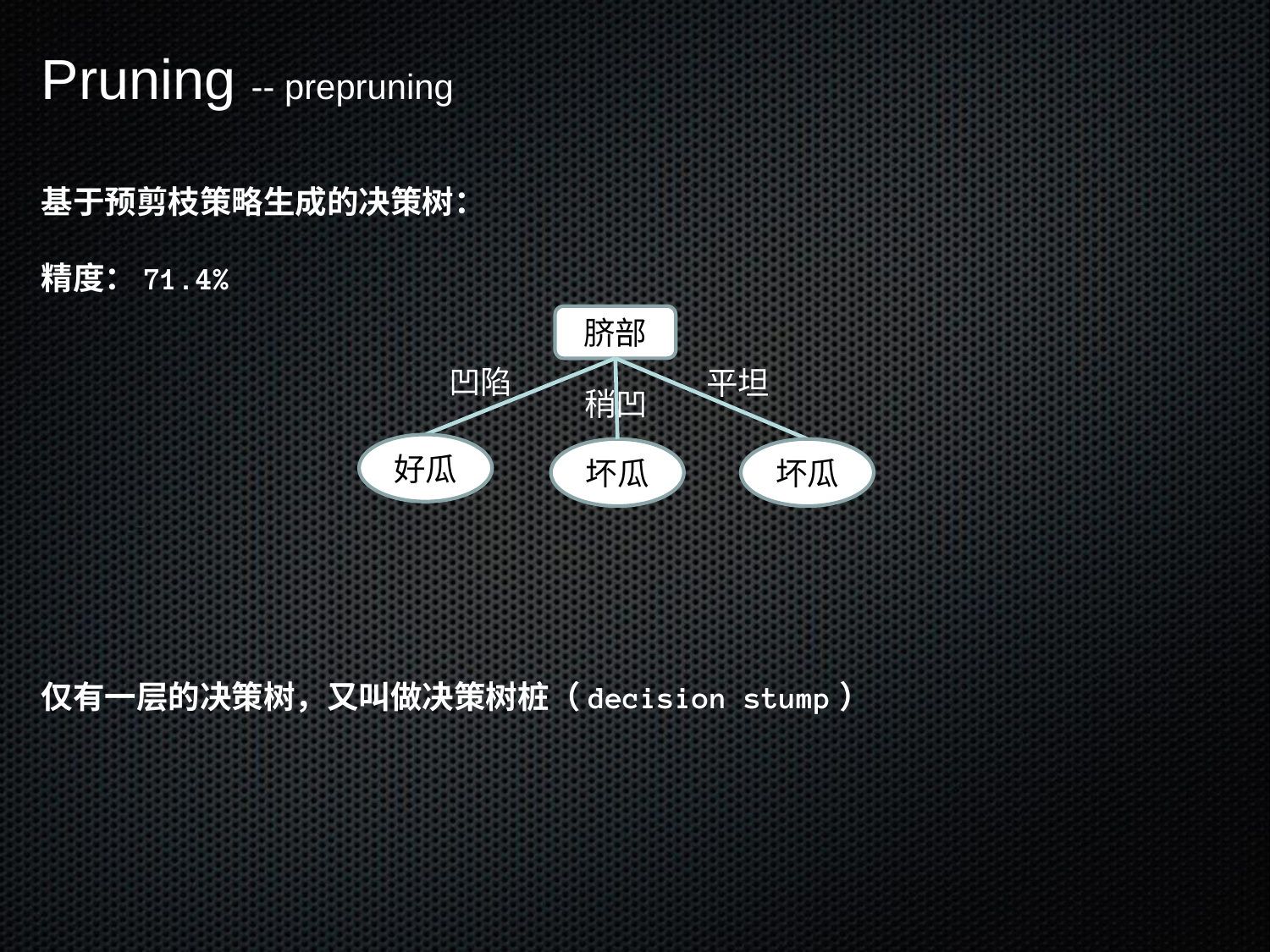

Pruning -- prepruning
基于预剪枝策略生成的决策树：

精度：71.4%

仅有一层的决策树，又叫做决策树桩（decision stump）
脐部
凹陷
平坦
稍凹
好瓜
坏瓜
坏瓜